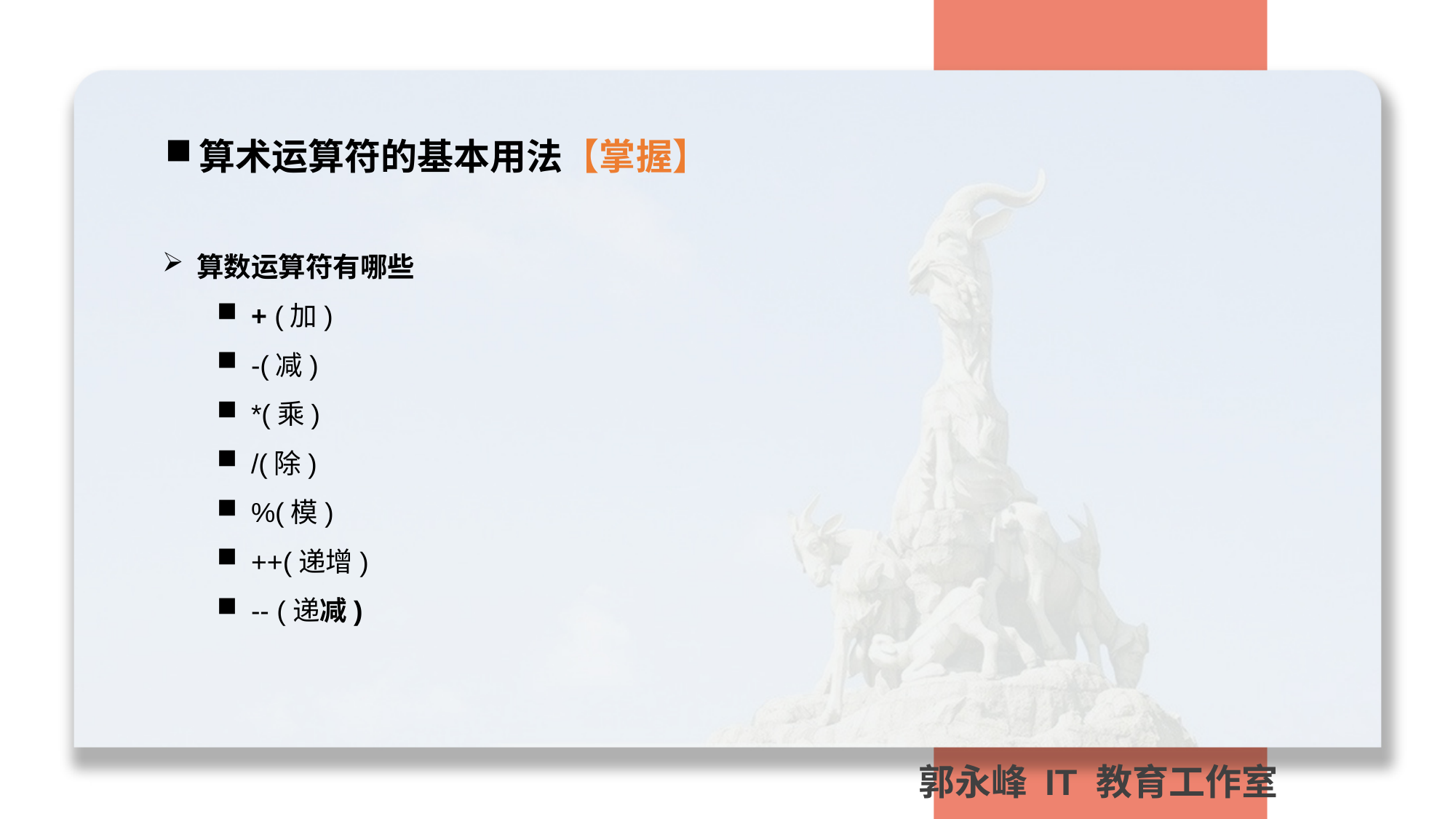

算术运算符的基本用法【掌握】
算数运算符有哪些
+ (加)
-(减)
*(乘)
/(除)
%(模)
++(递增)
-- (递减)